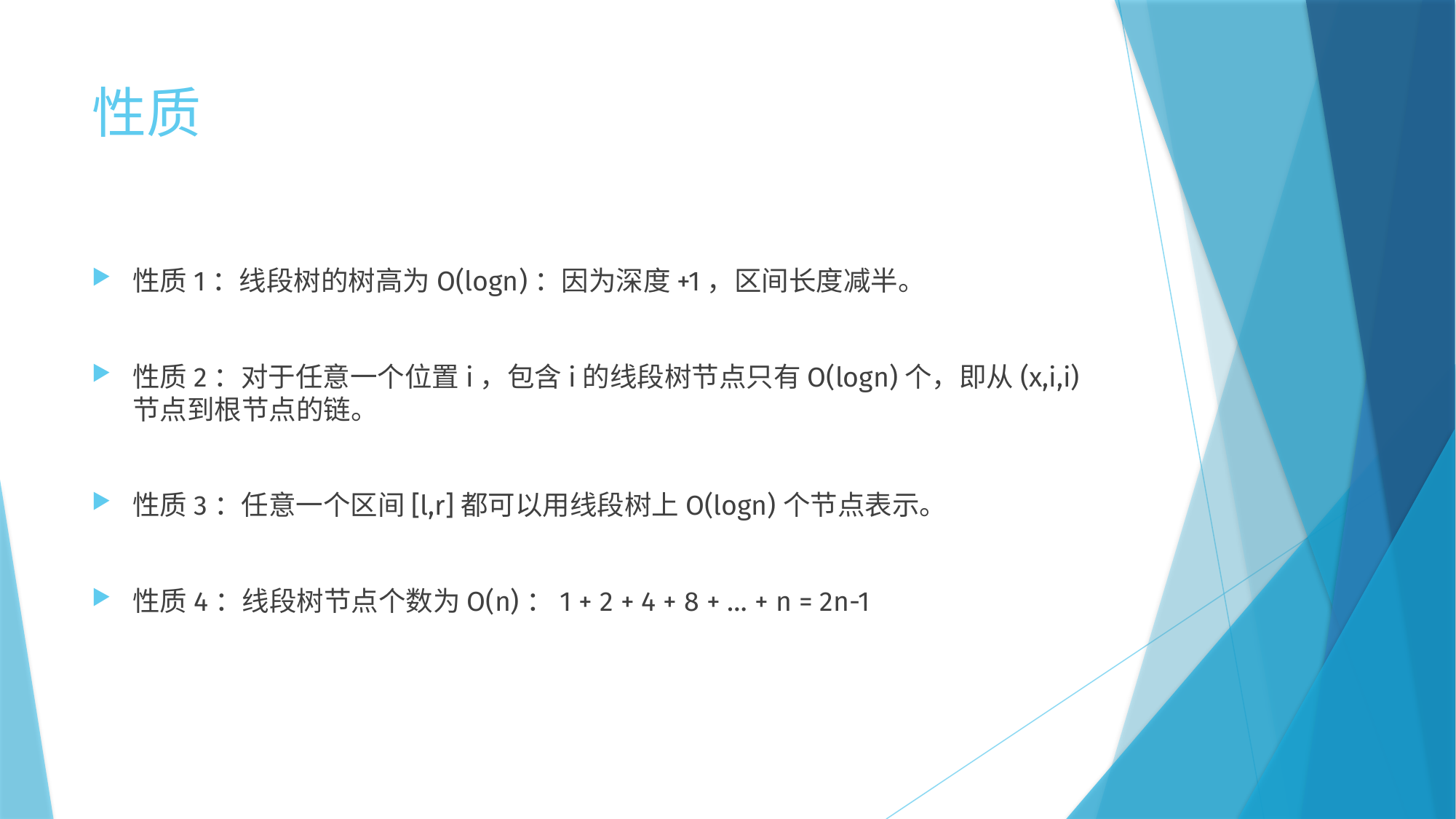

# 性质
性质1：线段树的树高为O(logn)：因为深度+1，区间长度减半。

性质2：对于任意一个位置i，包含i的线段树节点只有O(logn)个，即从(x,i,i)节点到根节点的链。

性质3：任意一个区间[l,r]都可以用线段树上O(logn)个节点表示。

性质4：线段树节点个数为O(n)：1 + 2 + 4 + 8 + … + n = 2n-1